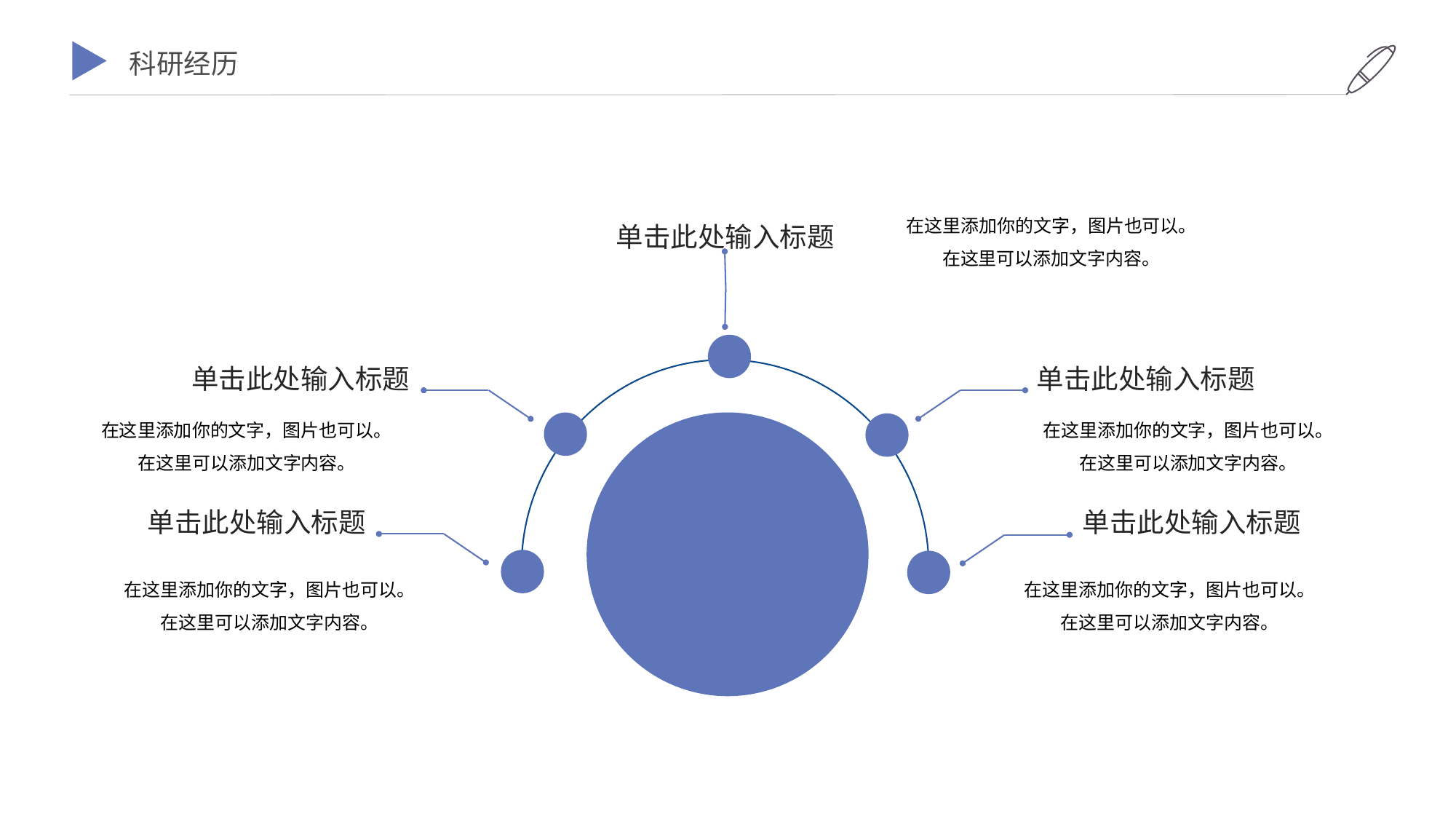

科研经历

在这里添加你的文字，图片也可以。在这里可以添加文字内容。
单击此处输入标题

单击此处输入标题
单击此处输入标题
在这里添加你的文字，图片也可以。在这里可以添加文字内容。
在这里添加你的文字，图片也可以。在这里可以添加文字内容。

单击此处输入标题
单击此处输入标题

在这里添加你的文字，图片也可以。在这里可以添加文字内容。
在这里添加你的文字，图片也可以。在这里可以添加文字内容。